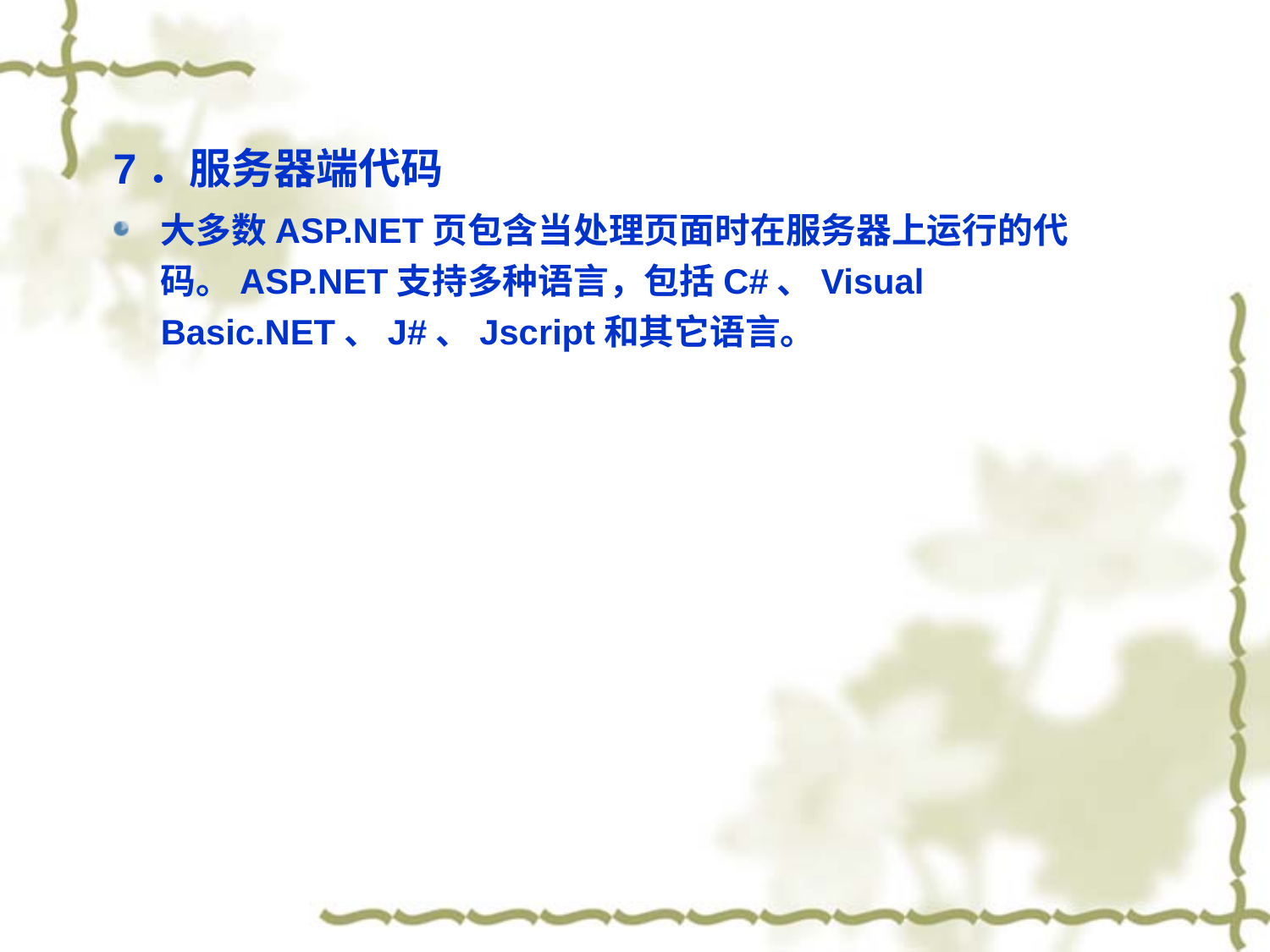

7．服务器端代码
大多数ASP.NET页包含当处理页面时在服务器上运行的代码。ASP.NET支持多种语言，包括C#、Visual Basic.NET、J#、Jscript和其它语言。